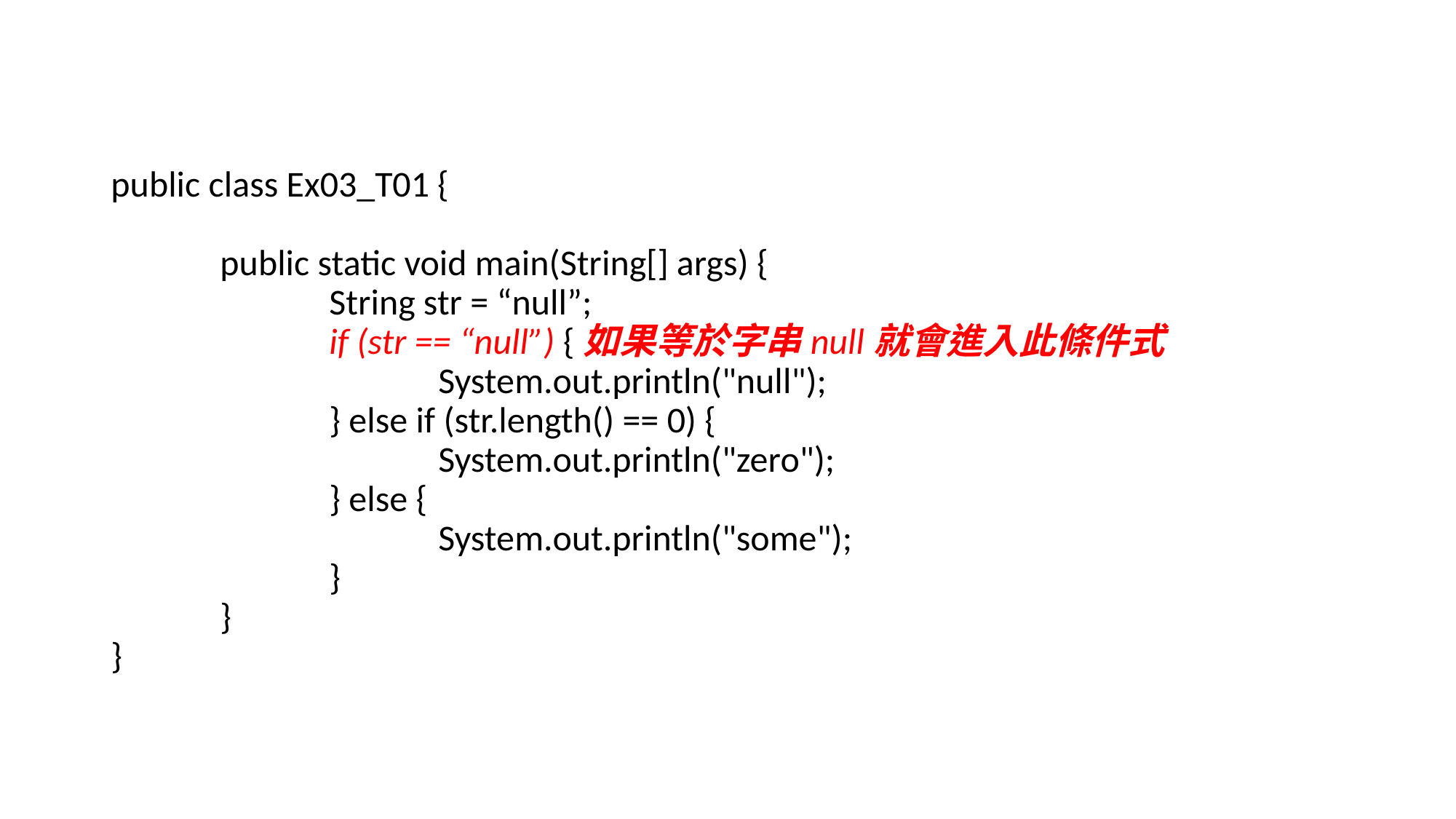

# public class Ex03_T01 { public static void main(String[] args) { String str = “null”; if (str == “null”) {如果等於字串null就會進入此條件式 System.out.println("null"); } else if (str.length() == 0) { System.out.println("zero"); } else { System.out.println("some"); } } }